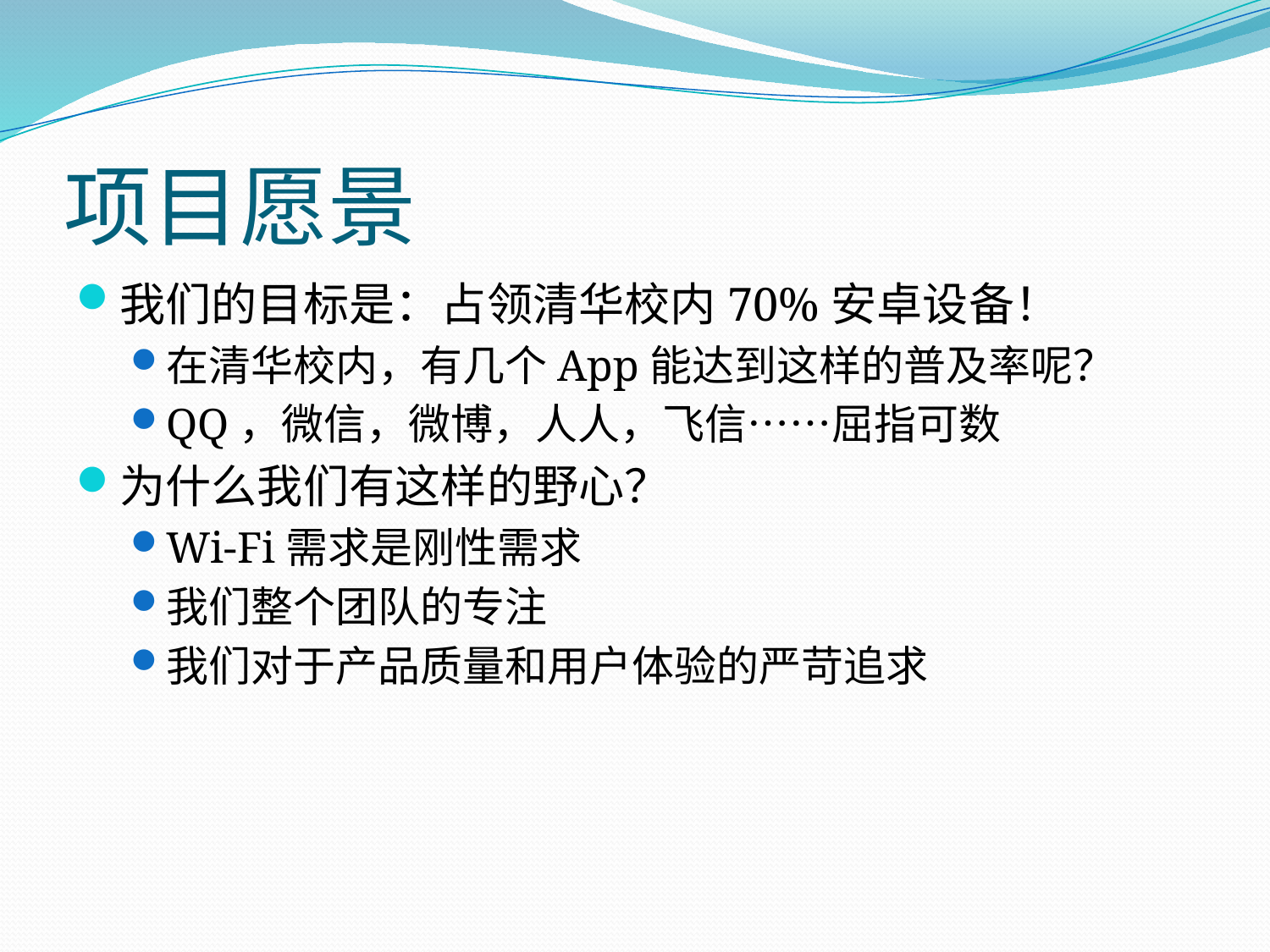

# 项目愿景
我们的目标是：占领清华校内70%安卓设备！
在清华校内，有几个App能达到这样的普及率呢？
QQ，微信，微博，人人，飞信……屈指可数
为什么我们有这样的野心？
Wi-Fi需求是刚性需求
我们整个团队的专注
我们对于产品质量和用户体验的严苛追求